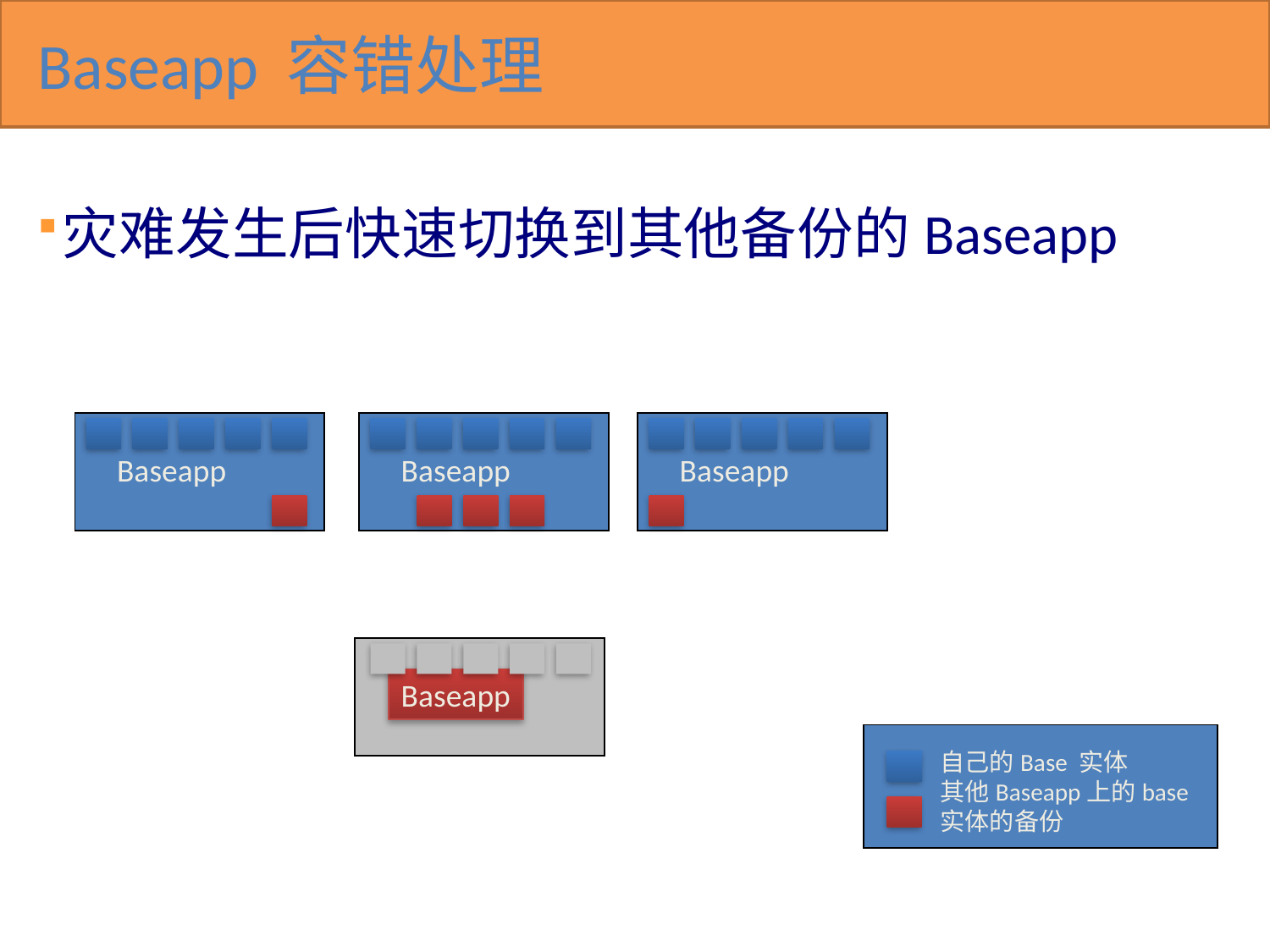

# Baseapp 容错处理
灾难发生后快速切换到其他备份的Baseapp

Baseapp

Baseapp

Baseapp

Baseapp

自己的Base 实体
其他Baseapp上的base 实体的备份